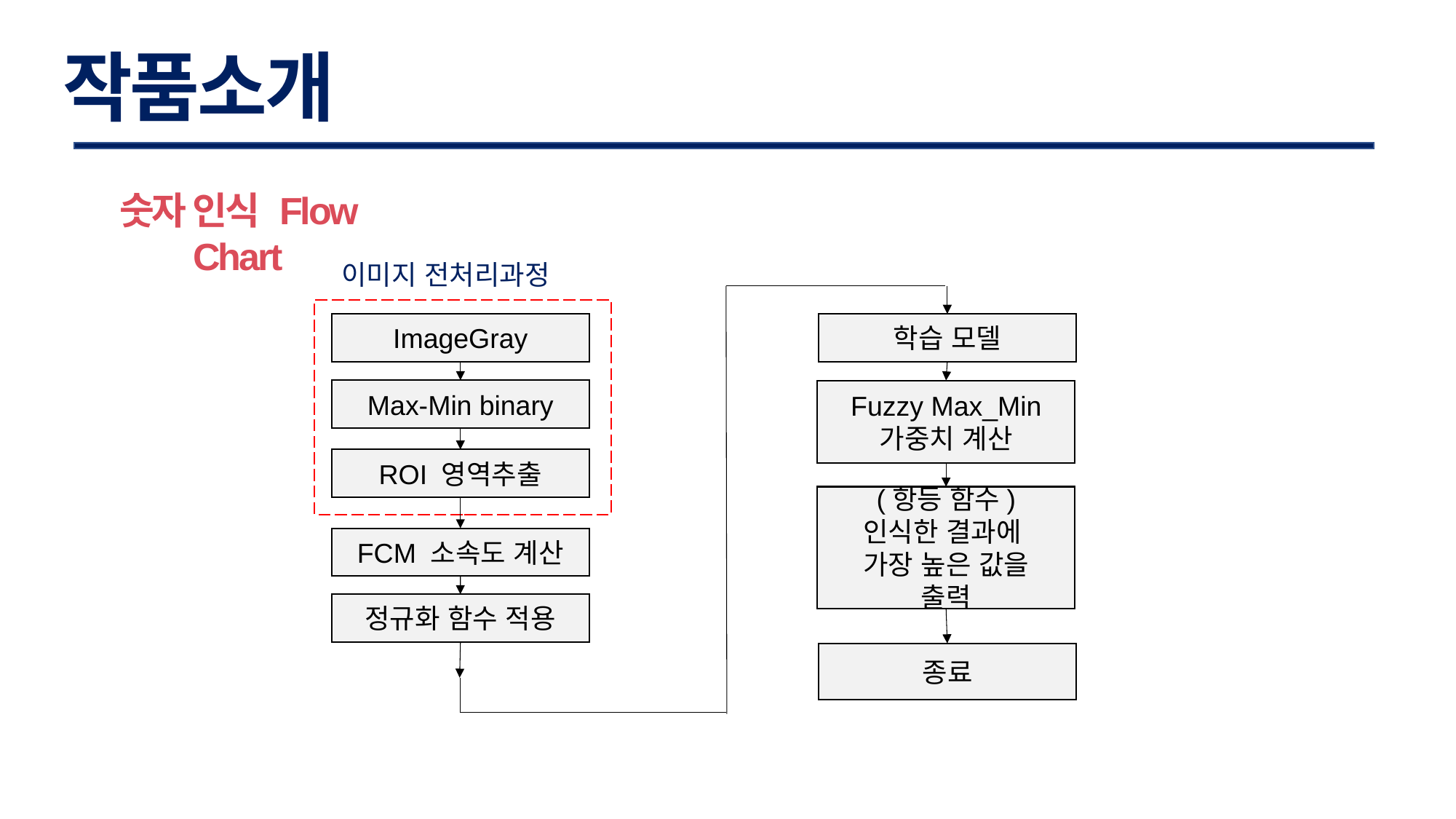

작품소개

숫자 인식 Flow Chart
이미지 전처리과정

ImageGray
학습 모델
Max-Min binary
Fuzzy Max_Min
가중치 계산
ROI 영역추출
(항등 함수)
인식한 결과에
가장 높은 값을
출력
FCM 소속도 계산
정규화 함수 적용
종료